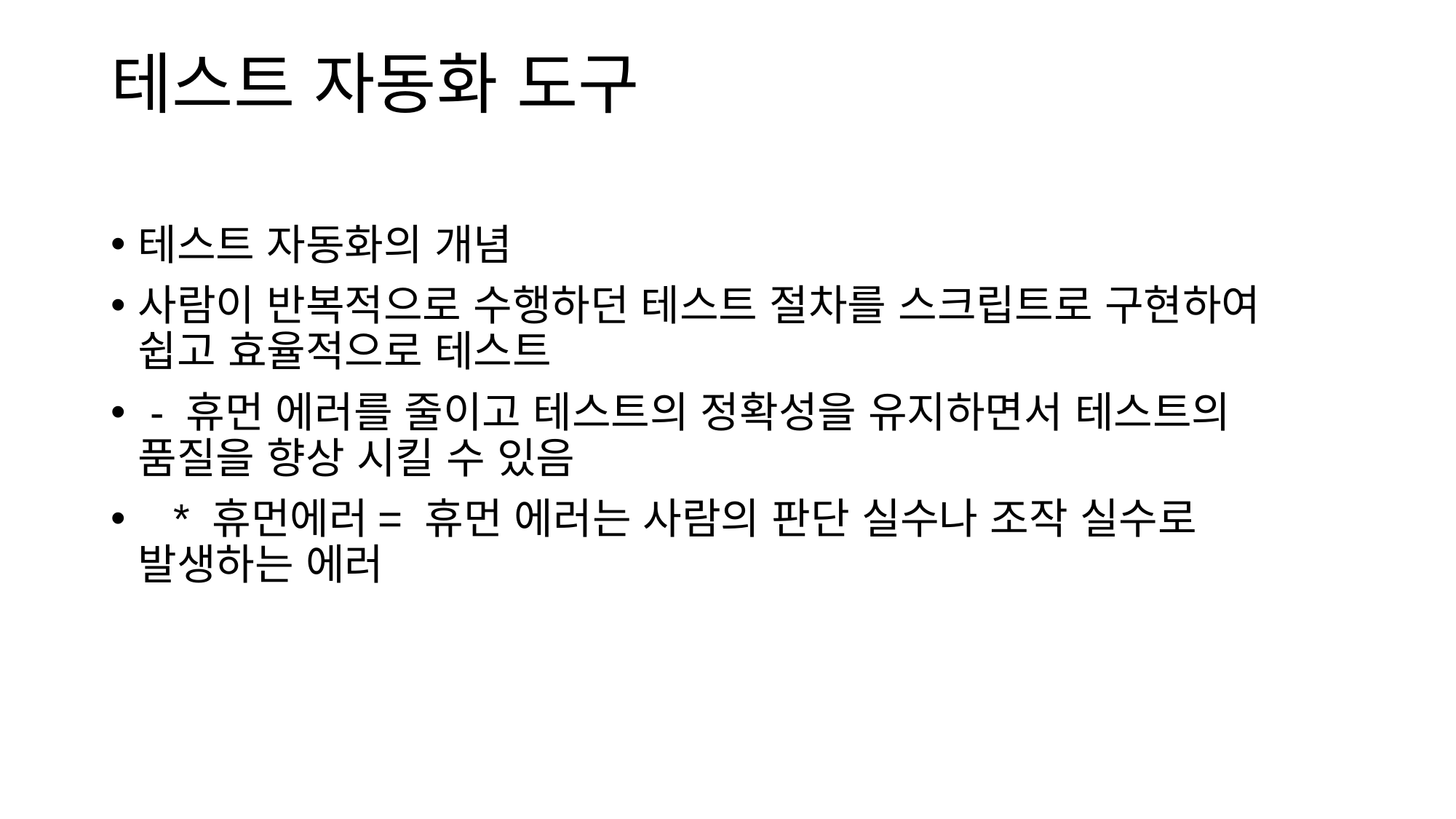

# 테스트 자동화 도구

테스트 자동화의 개념
사람이 반복적으로 수행하던 테스트 절차를 스크립트로 구현하여 쉽고 효율적으로 테스트
 - 휴먼 에러를 줄이고 테스트의 정확성을 유지하면서 테스트의 품질을 향상 시킬 수 있음
   * 휴먼에러= 휴먼 에러는 사람의 판단 실수나 조작 실수로 발생하는 에러